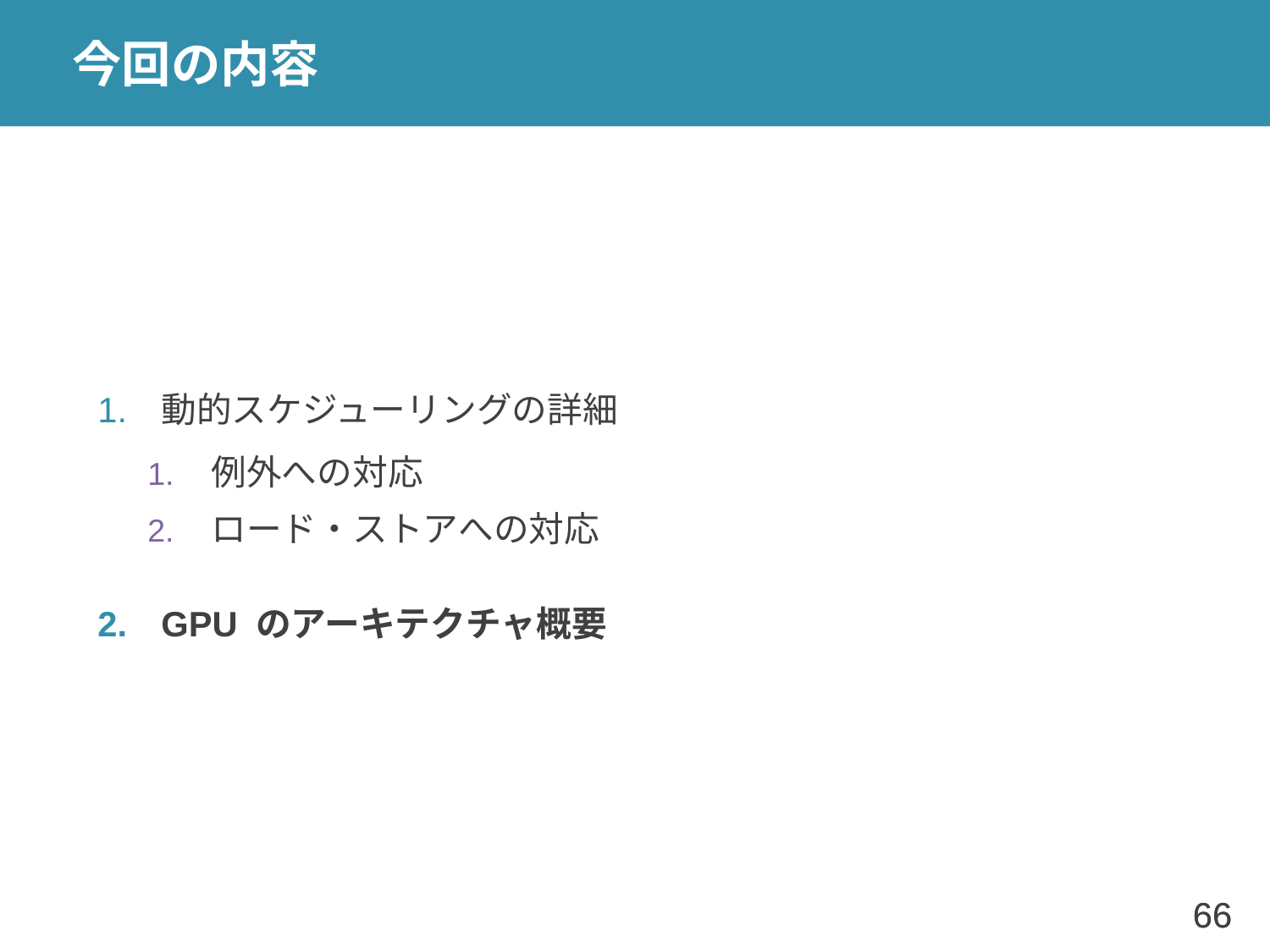

# 今回の内容
動的スケジューリングの詳細
例外への対応
ロード・ストアへの対応
GPU のアーキテクチャ概要